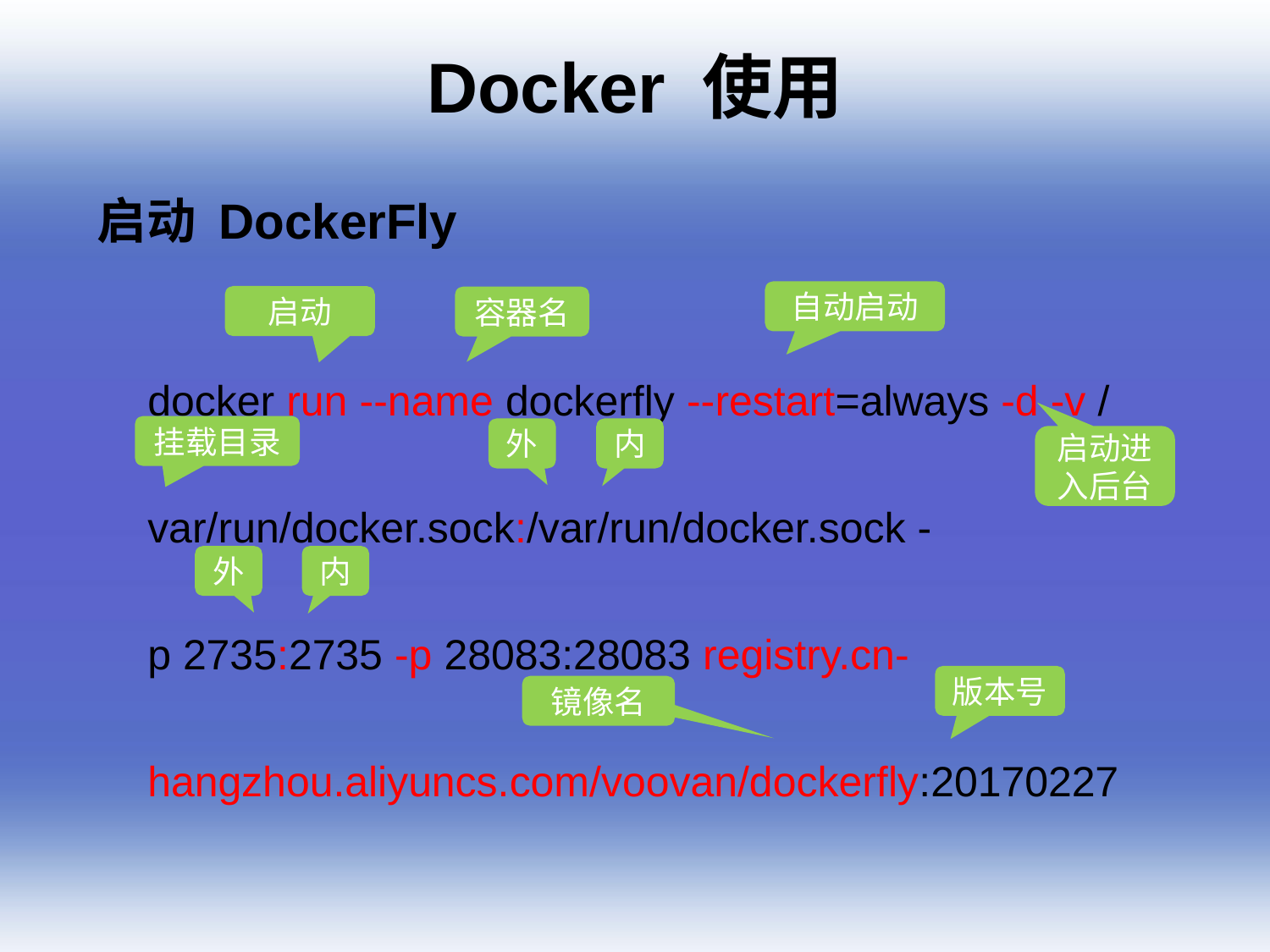

Docker 使用
启动 DockerFly
自动启动
docker run --name dockerfly --restart=always -d -v /var/run/docker.sock:/var/run/docker.sock -p 2735:2735 -p 28083:28083 registry.cn-hangzhou.aliyuncs.com/voovan/dockerfly:20170227
启动
容器名
挂载目录
外
内
启动进入后台
外
内
版本号
镜像名